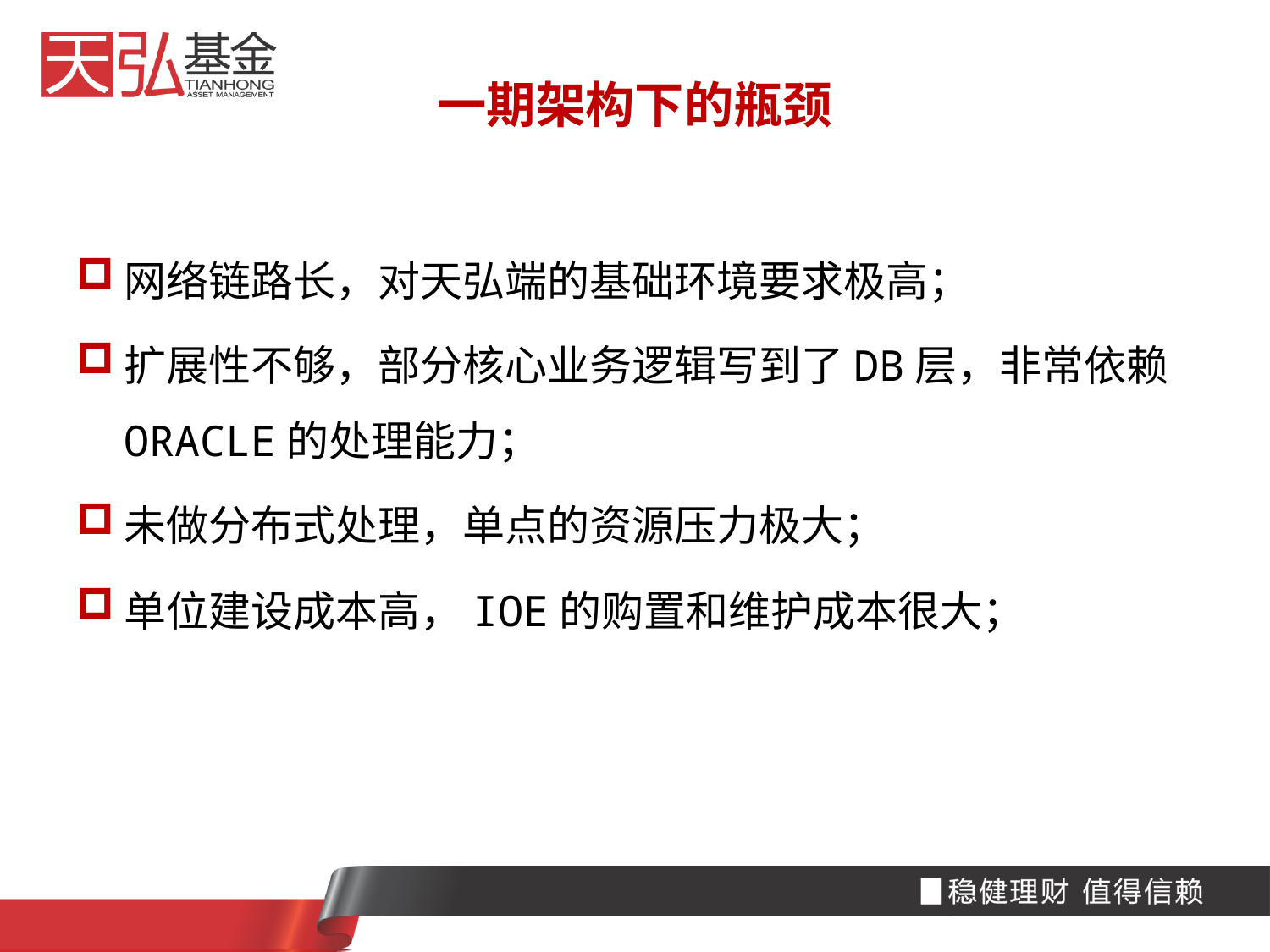

# 一期架构下的瓶颈
网络链路长，对天弘端的基础环境要求极高；
扩展性不够，部分核心业务逻辑写到了DB层，非常依赖ORACLE的处理能力；
未做分布式处理，单点的资源压力极大；
单位建设成本高，IOE的购置和维护成本很大；